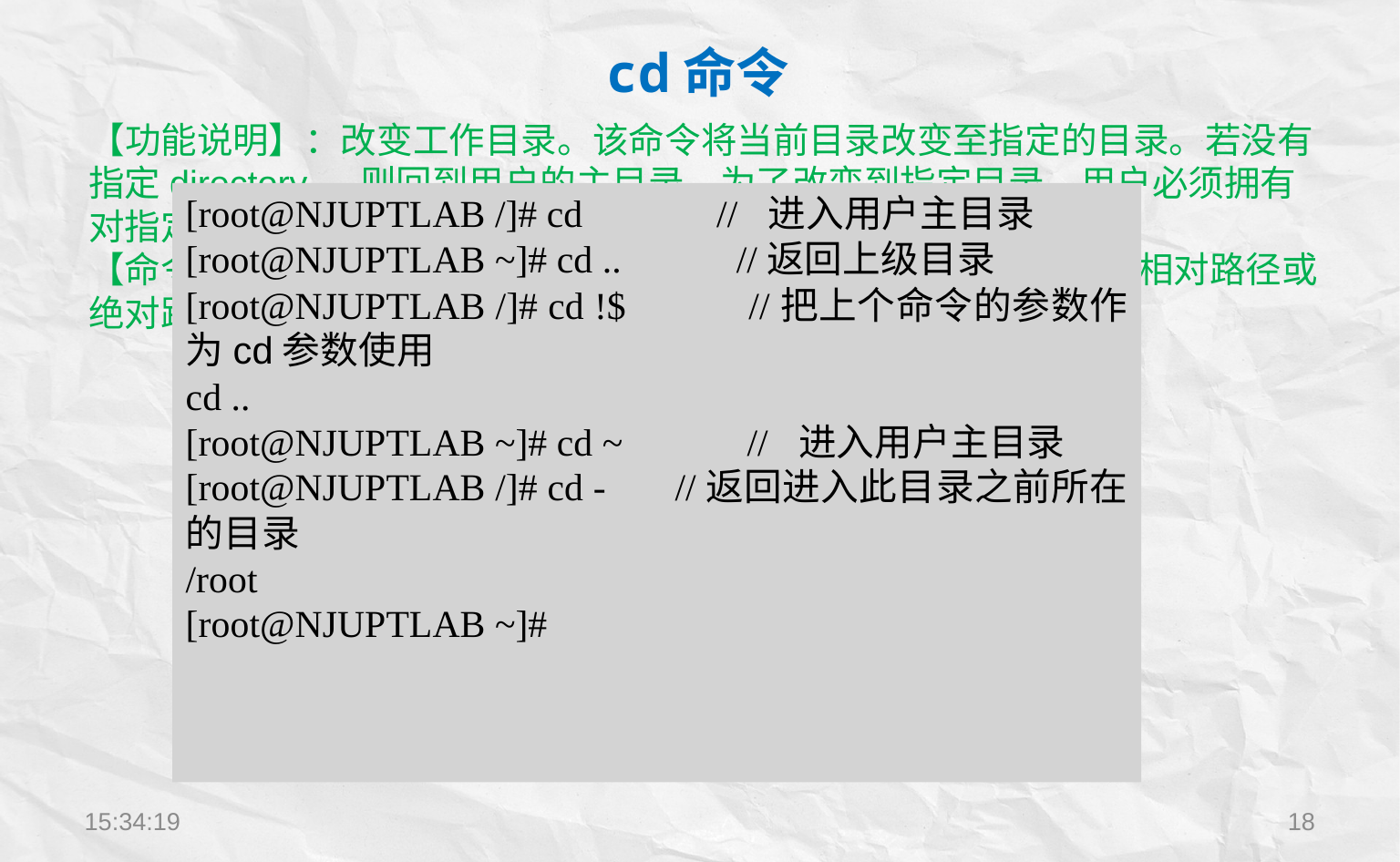

cd命令
【功能说明】：改变工作目录。该命令将当前目录改变至指定的目录。若没有指定directory， 则回到用户的主目录。为了改变到指定目录，用户必须拥有对指定目录的执行和读 权限。
【命令格式】：cd [路径],其中的路径为要改变的工作目录，可为相对路径或绝对路径。
[root@NJUPTLAB /]# cd              //  进入用户主目录
[root@NJUPTLAB ~]# cd ..            //返回上级目录
[root@NJUPTLAB /]# cd !$            //把上个命令的参数作为cd参数使用
cd ..
[root@NJUPTLAB ~]# cd ~             //  进入用户主目录
[root@NJUPTLAB /]# cd -       //返回进入此目录之前所在的目录
/root
[root@NJUPTLAB ~]#

15:34:19
18